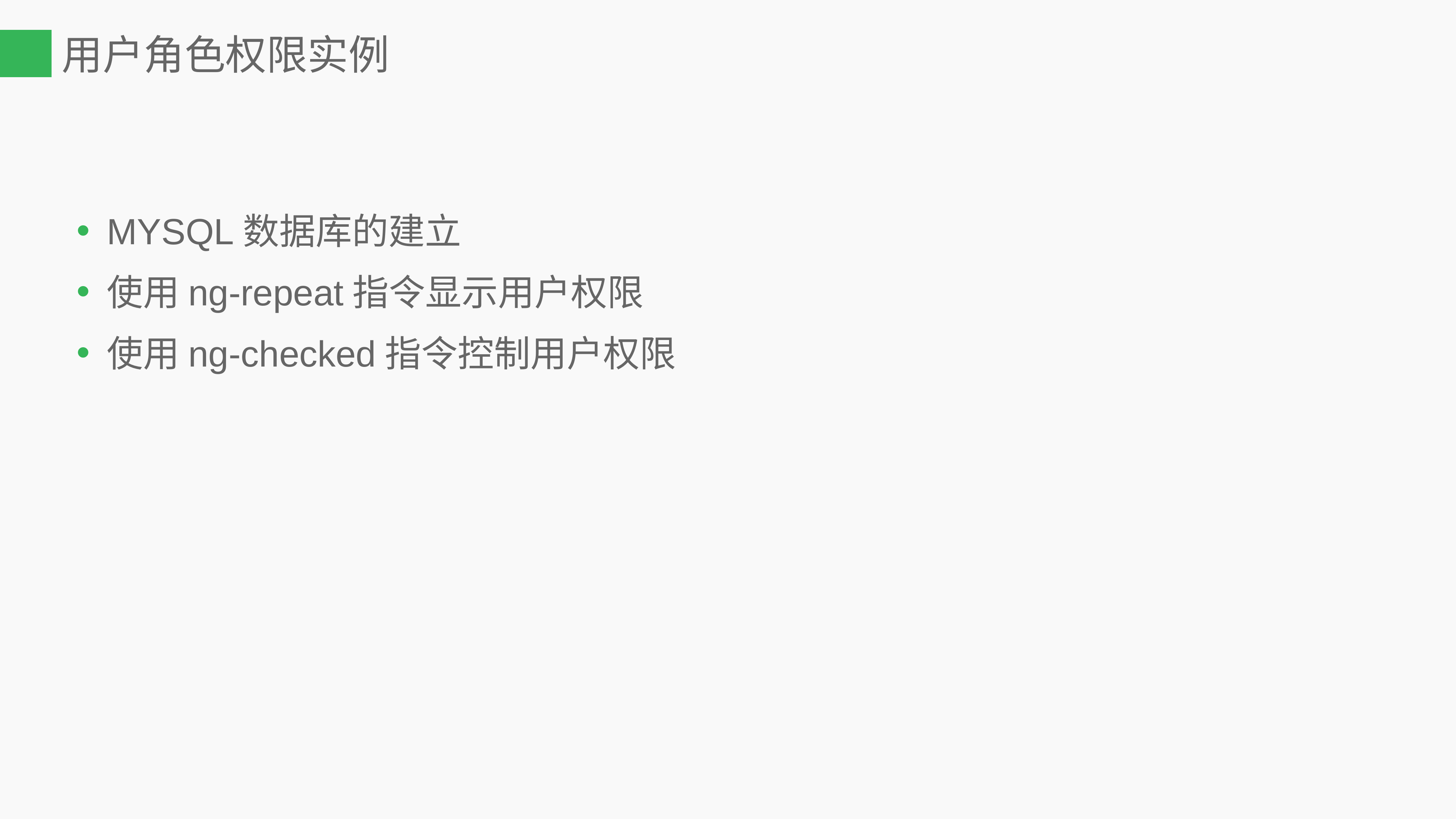

# 用户角色权限实例
MYSQL数据库的建立
使用ng-repeat指令显示用户权限
使用ng-checked指令控制用户权限